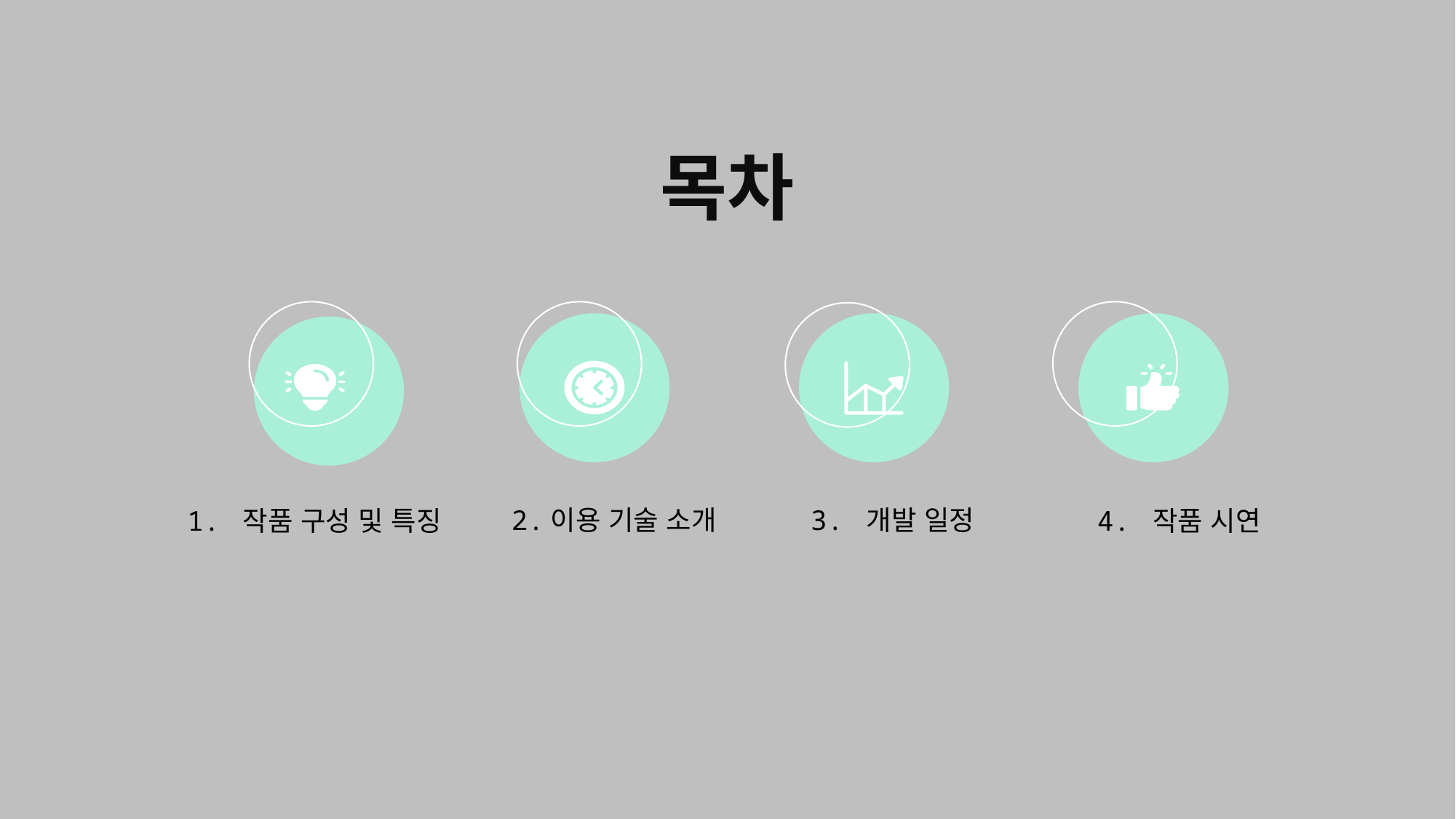

목차

3. 개발 일정
2.이용 기술 소개
1. 작품 구성 및 특징
4. 작품 시연